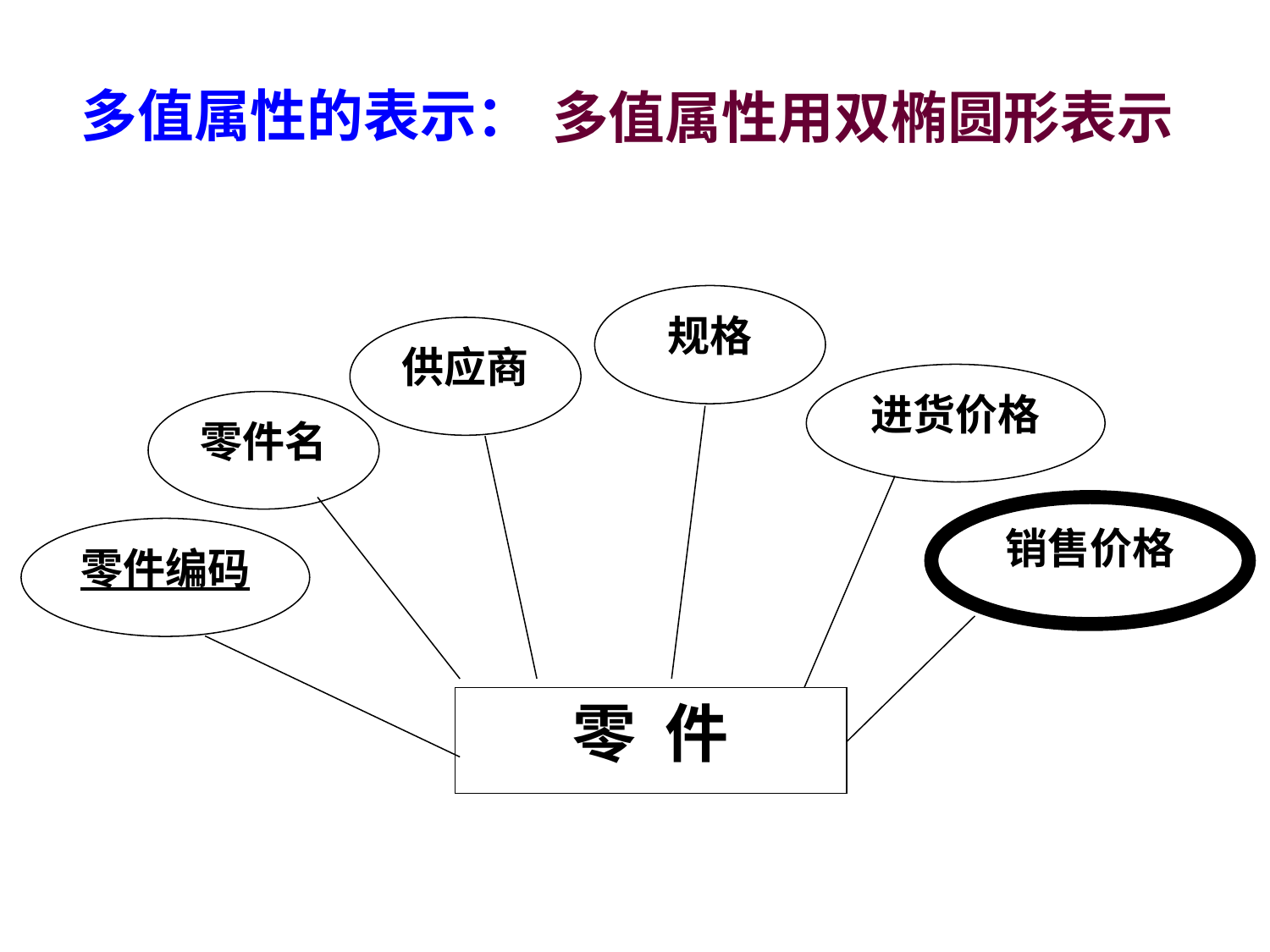

多值属性用双椭圆形表示
 多值属性的表示：
规格
供应商

进货价格
零件名

销售价格
零件编码

零  件